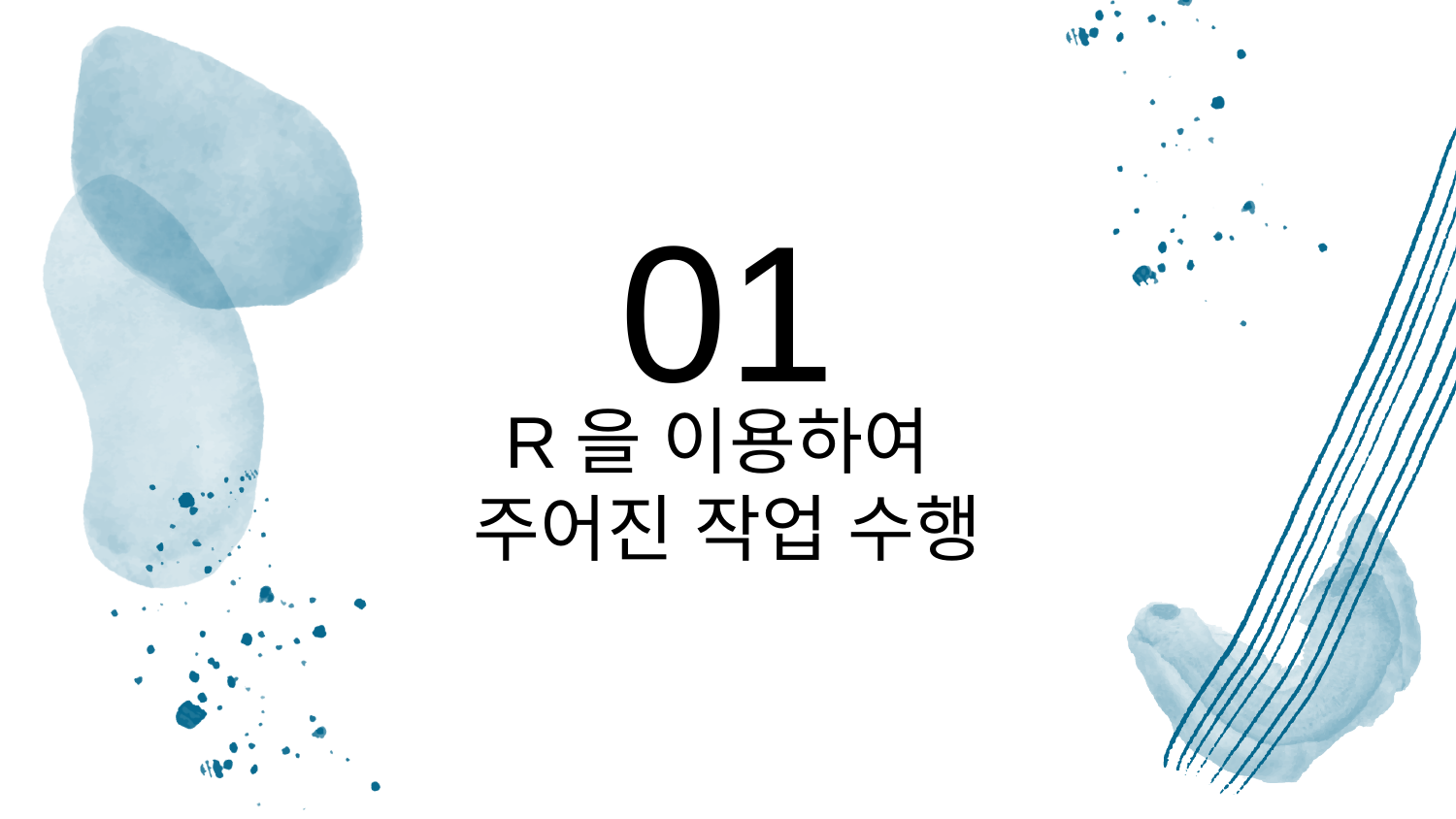

01
# R을 이용하여 주어진 작업 수행